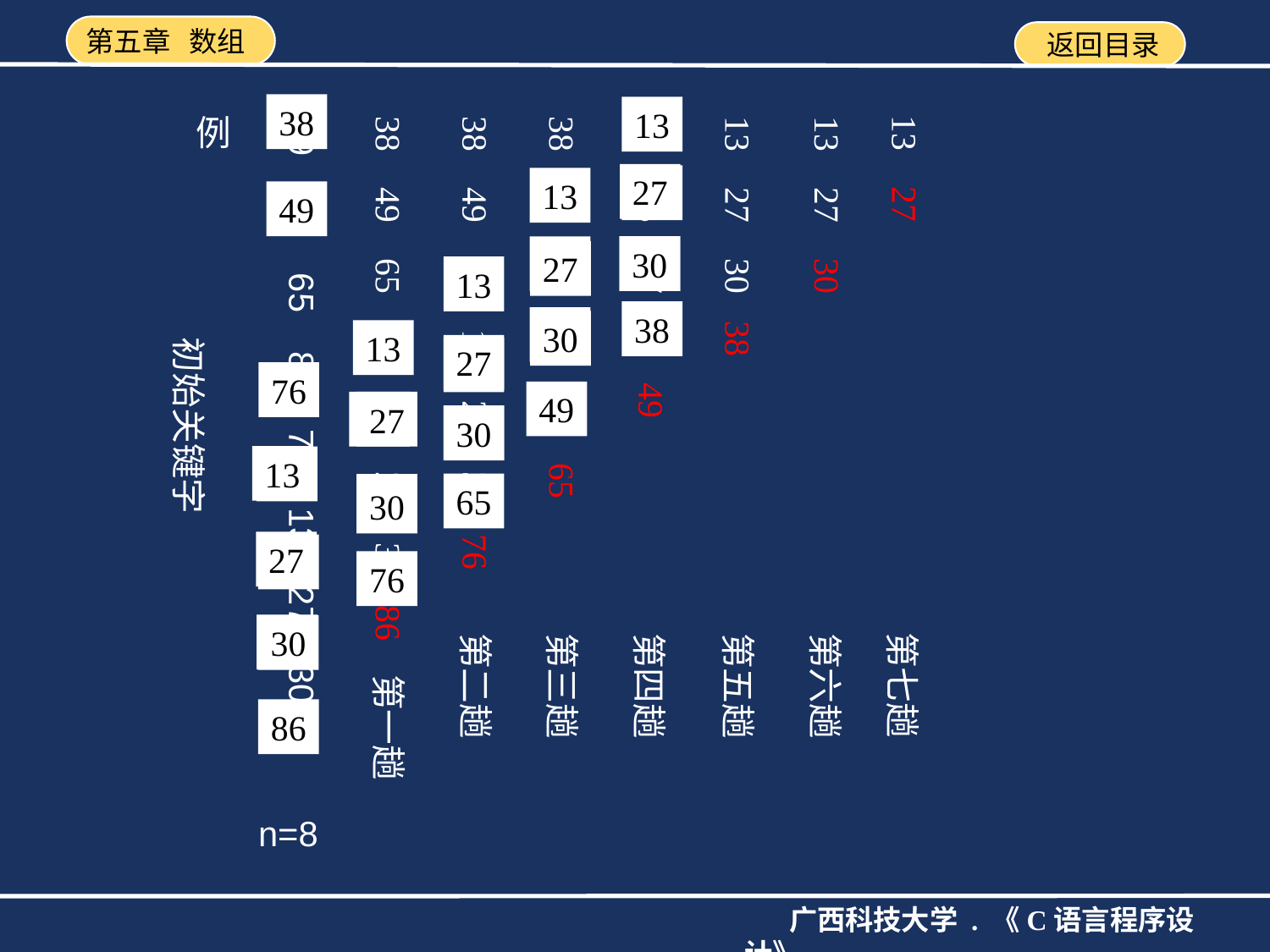

38
13
13    27
第七趟
49    38    65    86    76    13    27    30
初始关键字
n=8
例
38    49    65    76    13    27    30   86
第一趟
38    49    65    13    27    30   76
第二趟
38    49    13    27    30   65
第三趟
38    13    27   30   49
第四趟
13    27    30   38
第五趟
13    27    30
第六趟
27
38
13
49
30
38
49
27
13
38
49
30
13
27
65
76
49
76
27
65
30
13
86
65
76
30
27
86
76
86
30
86